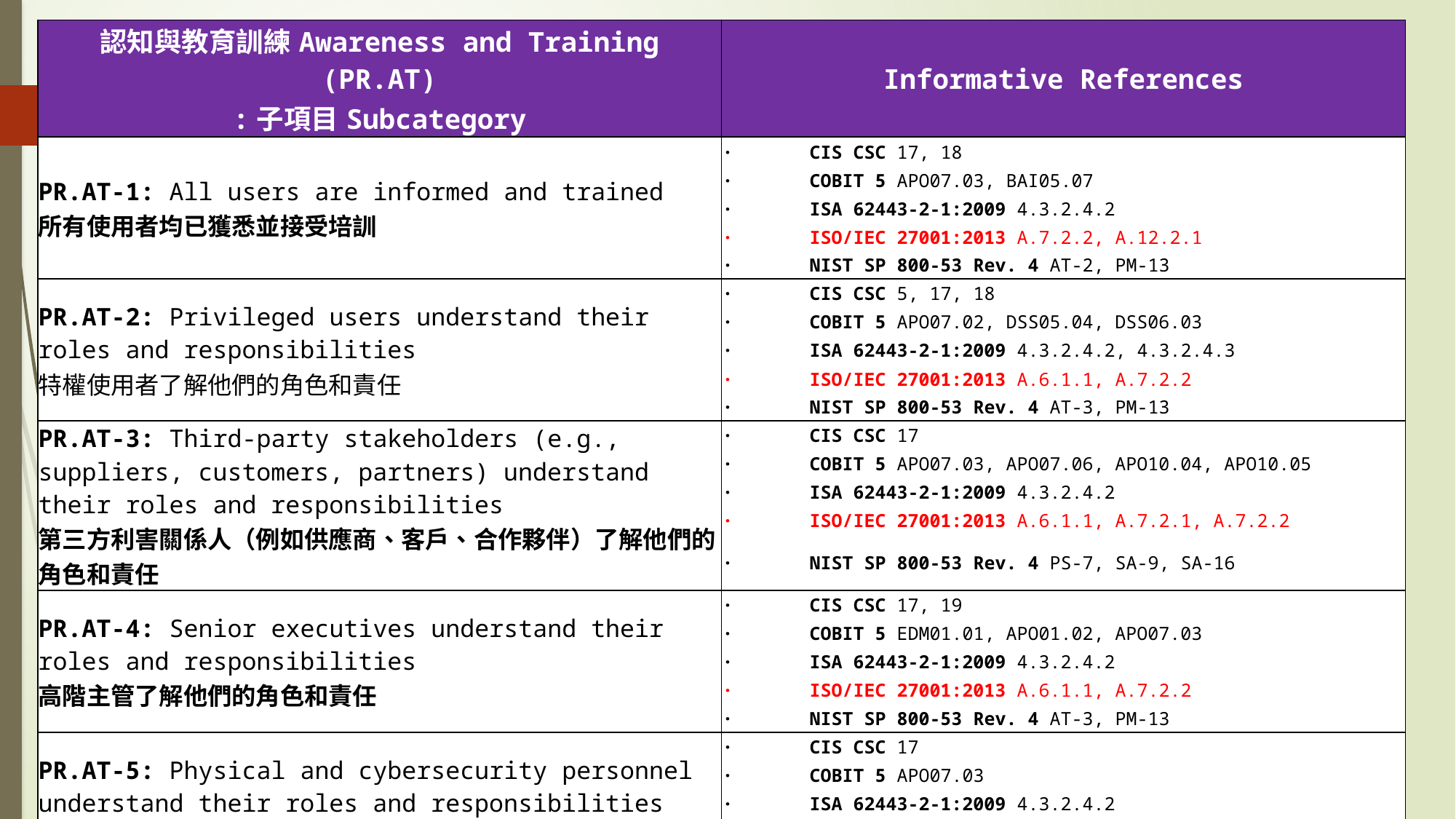

| 認知與教育訓練Awareness and Training (PR.AT) :子項目Subcategory | Informative References |
| --- | --- |
| PR.AT-1: All users are informed and trained 所有使用者均已獲悉並接受培訓 | ·       CIS CSC 17, 18 |
|  | ·       COBIT 5 APO07.03, BAI05.07 |
|  | ·       ISA 62443-2-1:2009 4.3.2.4.2 |
|  | ·       ISO/IEC 27001:2013 A.7.2.2, A.12.2.1 |
|  | ·       NIST SP 800-53 Rev. 4 AT-2, PM-13 |
| PR.AT-2: Privileged users understand their roles and responsibilities 特權使用者了解他們的角色和責任 | ·       CIS CSC 5, 17, 18 |
|  | ·       COBIT 5 APO07.02, DSS05.04, DSS06.03 |
|  | ·       ISA 62443-2-1:2009 4.3.2.4.2, 4.3.2.4.3 |
|  | ·       ISO/IEC 27001:2013 A.6.1.1, A.7.2.2 |
|  | ·       NIST SP 800-53 Rev. 4 AT-3, PM-13 |
| PR.AT-3: Third-party stakeholders (e.g., suppliers, customers, partners) understand their roles and responsibilities 第三方利害關係人（例如供應商、客戶、合作夥伴）了解他們的角色和責任 | ·       CIS CSC 17 |
|  | ·       COBIT 5 APO07.03, APO07.06, APO10.04, APO10.05 |
|  | ·       ISA 62443-2-1:2009 4.3.2.4.2 |
|  | ·       ISO/IEC 27001:2013 A.6.1.1, A.7.2.1, A.7.2.2 |
|  | ·       NIST SP 800-53 Rev. 4 PS-7, SA-9, SA-16 |
| PR.AT-4: Senior executives understand their roles and responsibilities 高階主管了解他們的角色和責任 | ·       CIS CSC 17, 19 |
|  | ·       COBIT 5 EDM01.01, APO01.02, APO07.03 |
|  | ·       ISA 62443-2-1:2009 4.3.2.4.2 |
|  | ·       ISO/IEC 27001:2013 A.6.1.1, A.7.2.2 |
|  | ·       NIST SP 800-53 Rev. 4 AT-3, PM-13 |
| PR.AT-5: Physical and cybersecurity personnel understand their roles and responsibilities 實體和網路安全人員了解他們的角色和責任 | ·       CIS CSC 17 |
|  | ·       COBIT 5 APO07.03 |
|  | ·       ISA 62443-2-1:2009 4.3.2.4.2 |
|  | ·       ISO/IEC 27001:2013 A.6.1.1, A.7.2.2 |
|  | ·       NIST SP 800-53 Rev. 4 AT-3, IR-2, PM-13 |